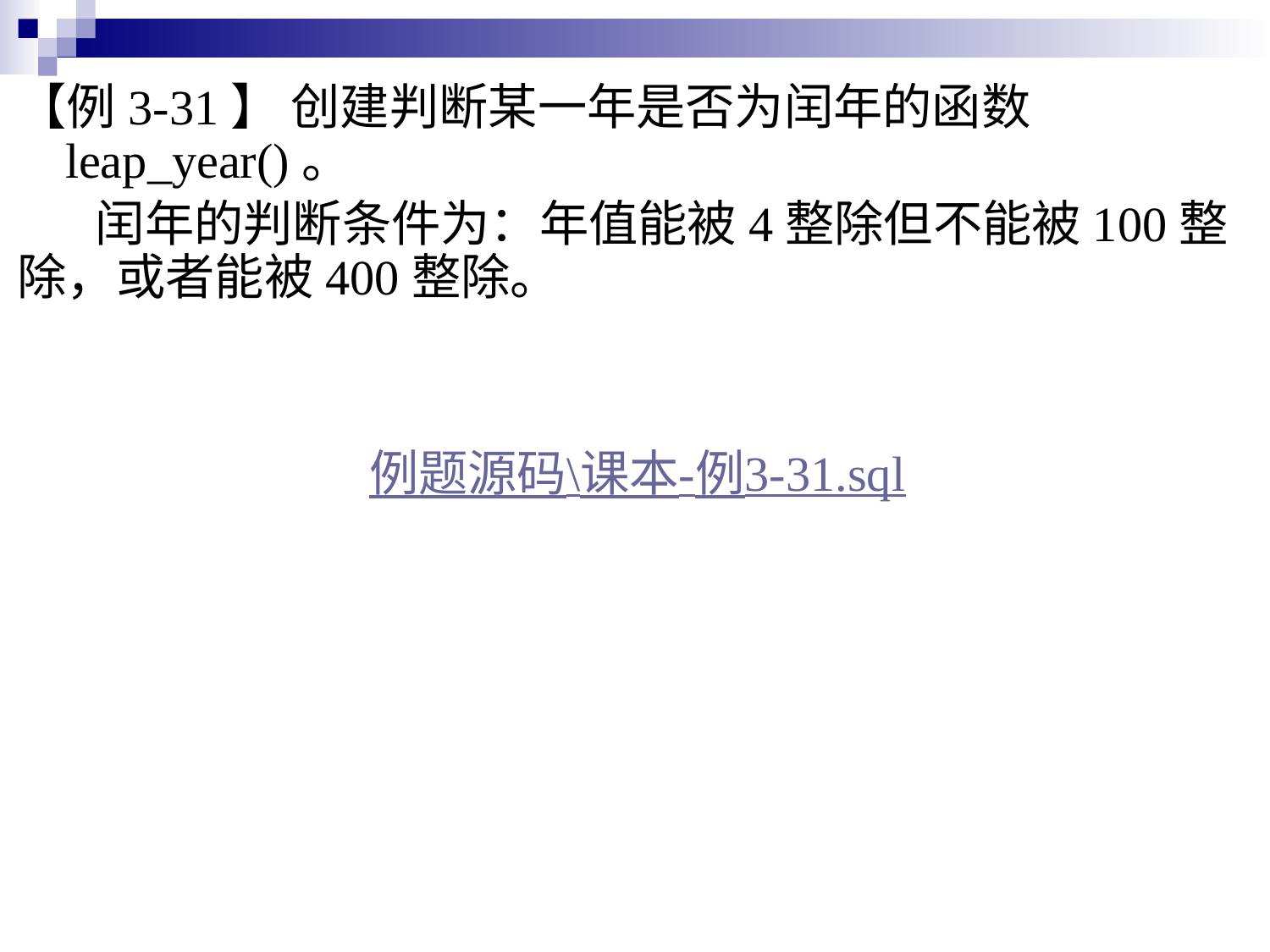

【例3-31】 创建判断某一年是否为闰年的函数leap_year()。
      闰年的判断条件为：年值能被4整除但不能被100整除，或者能被400整除。

例题源码\课本-例3-31.sql